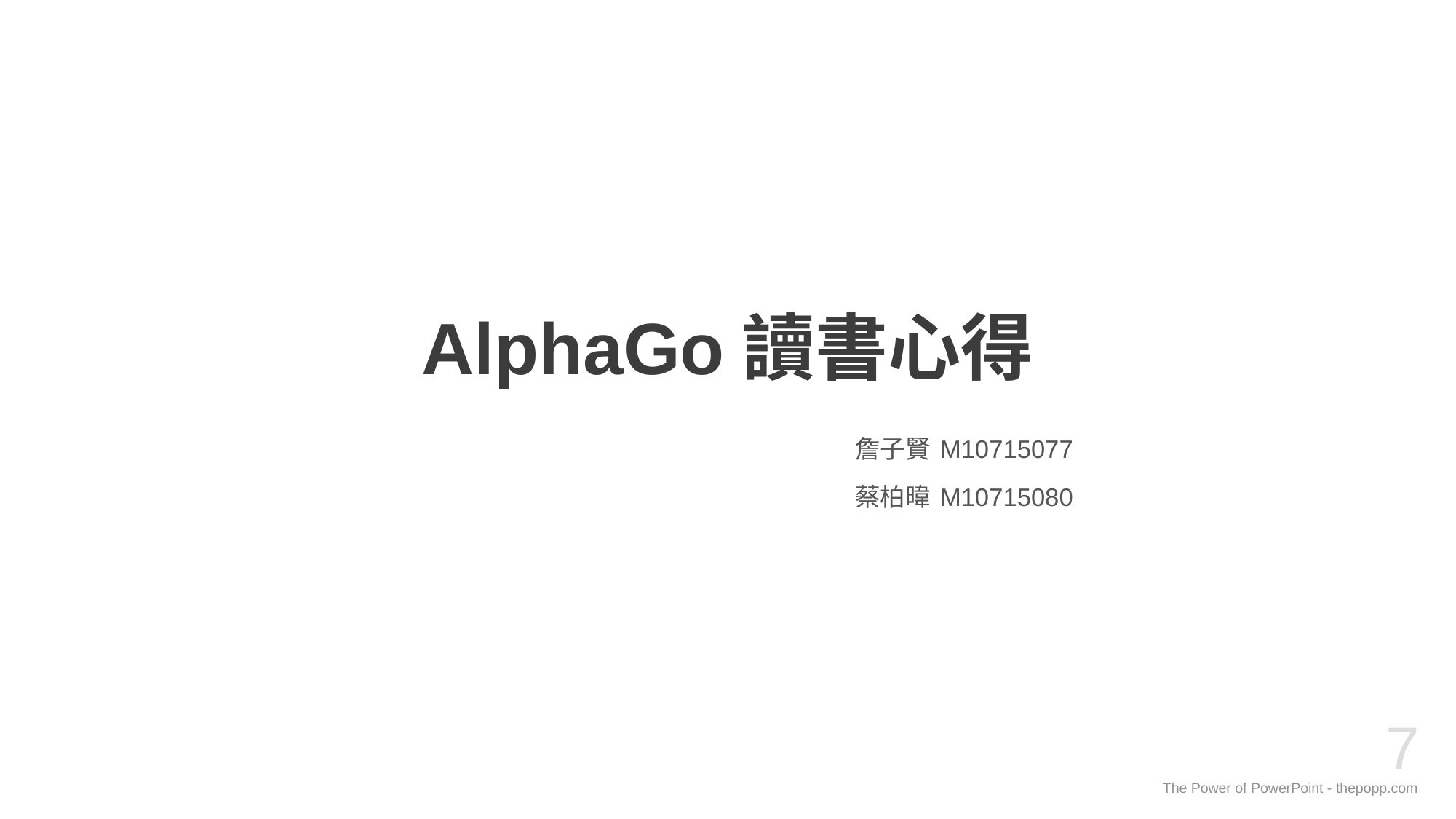

# AlphaGo讀書心得
詹子賢 M10715077
蔡柏暐 M10715080
7
The Power of PowerPoint - thepopp.com